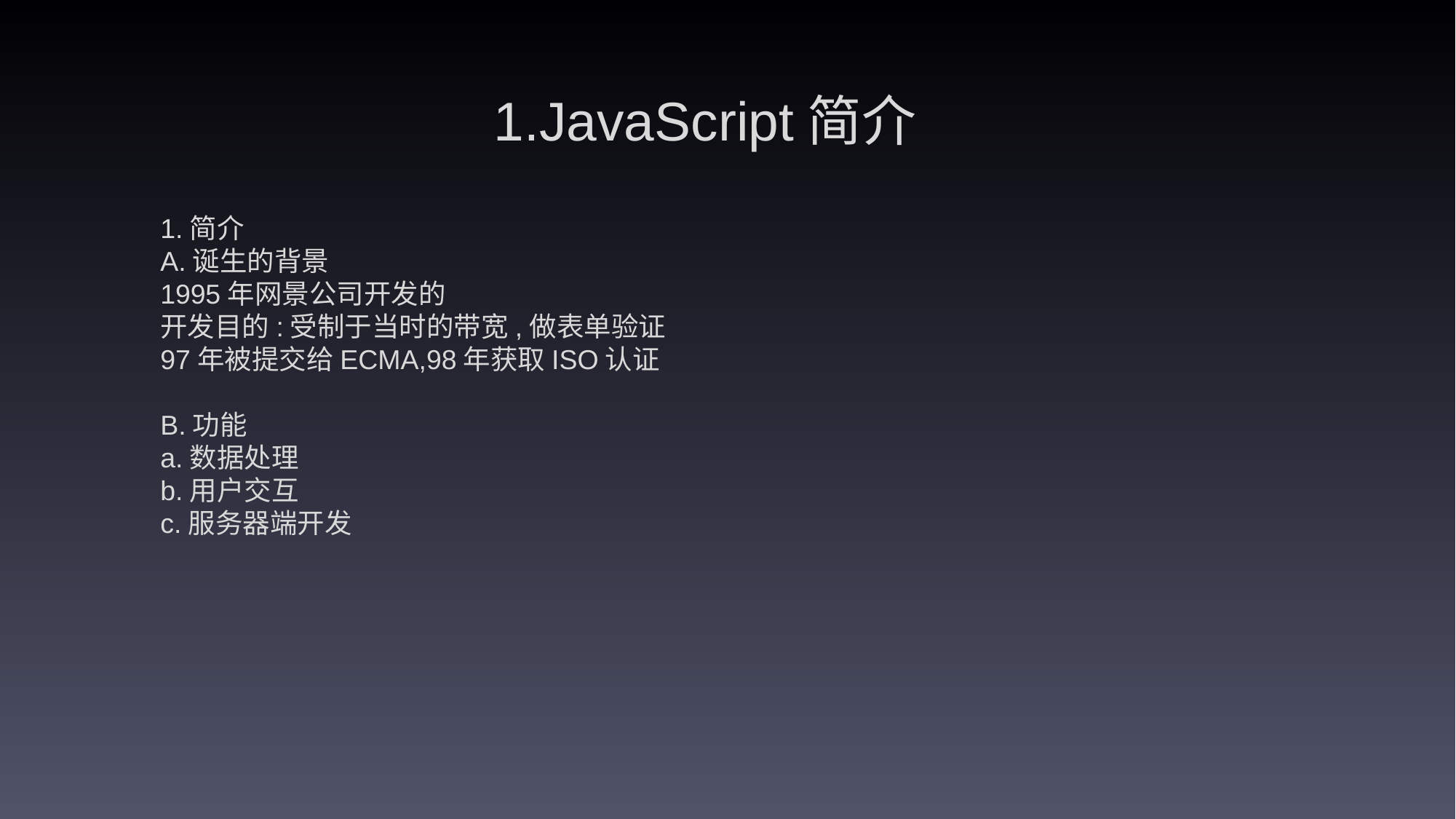

1.JavaScript简介

1.简介
A.诞生的背景
1995年网景公司开发的
开发目的:受制于当时的带宽,做表单验证
97年被提交给ECMA,98年获取ISO认证

B.功能
a.数据处理
b.用户交互
c.服务器端开发